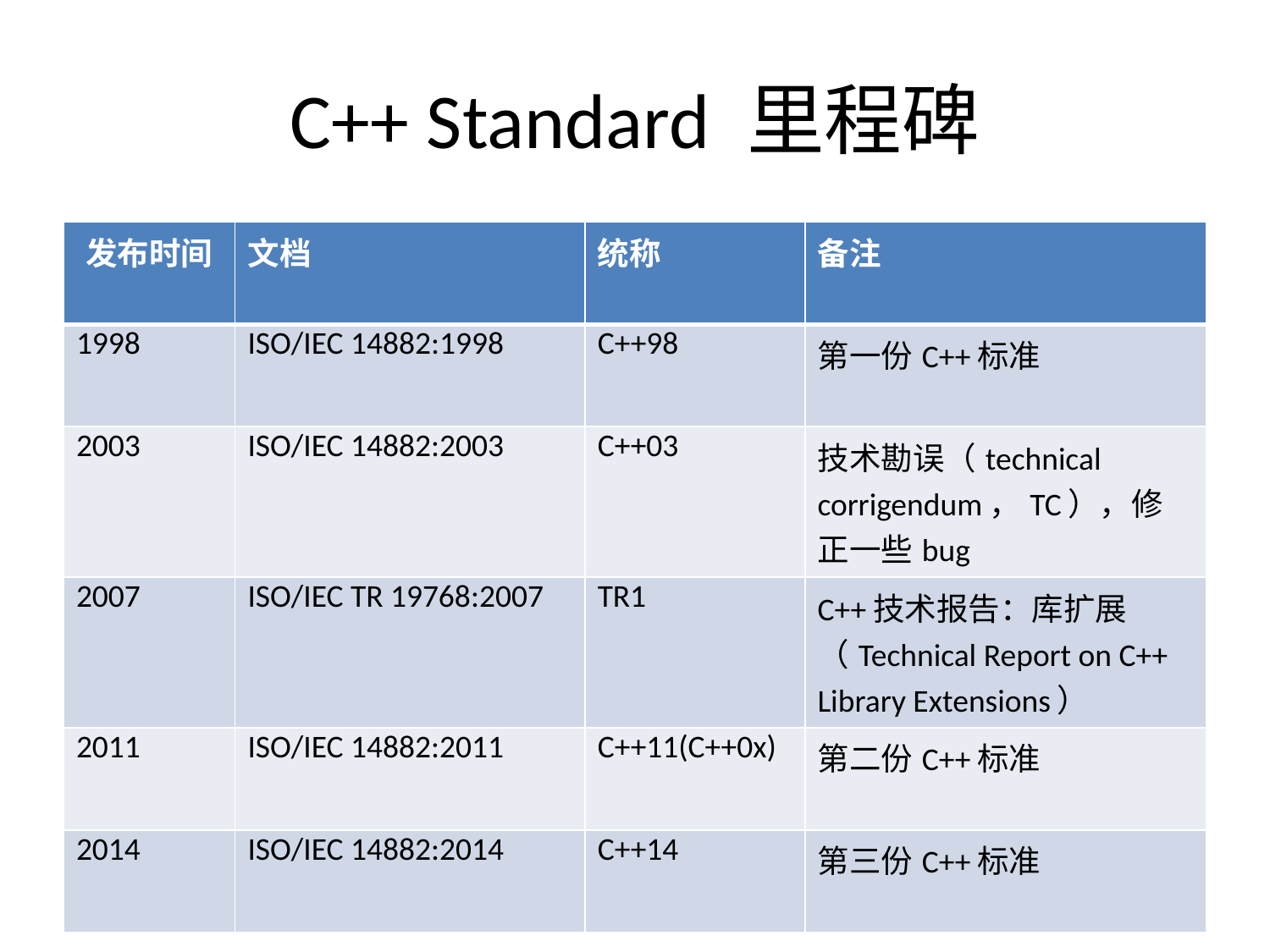

# C++ Standard 里程碑
| 发布时间 | 文档 | 统称 | 备注 |
| --- | --- | --- | --- |
| 1998 | ISO/IEC 14882:1998 | C++98 | 第一份C++标准 |
| 2003 | ISO/IEC 14882:2003 | C++03 | 技术勘误（technical corrigendum，TC），修正一些bug |
| 2007 | ISO/IEC TR 19768:2007 | TR1 | C++技术报告：库扩展（Technical Report on C++ Library Extensions） |
| 2011 | ISO/IEC 14882:2011 | C++11(C++0x) | 第二份C++标准 |
| 2014 | ISO/IEC 14882:2014 | C++14 | 第三份C++标准 |